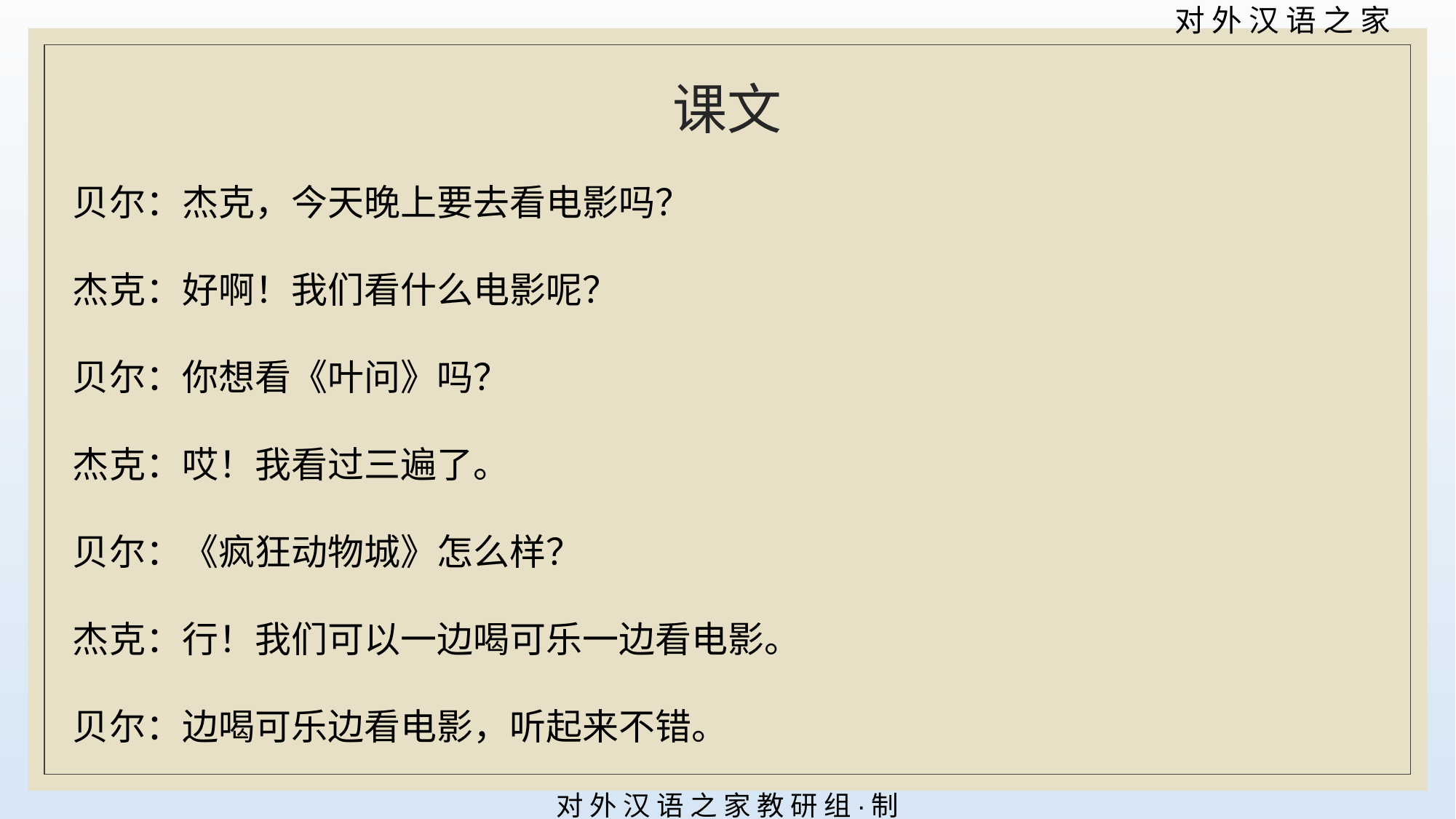

# 课文
贝尔：杰克，今天晚上要去看电影吗？
杰克：好啊！我们看什么电影呢？
贝尔：你想看《叶问》吗？
杰克：哎！我看过三遍了。
贝尔：《疯狂动物城》怎么样？
杰克：行！我们可以一边喝可乐一边看电影。
贝尔：边喝可乐边看电影，听起来不错。